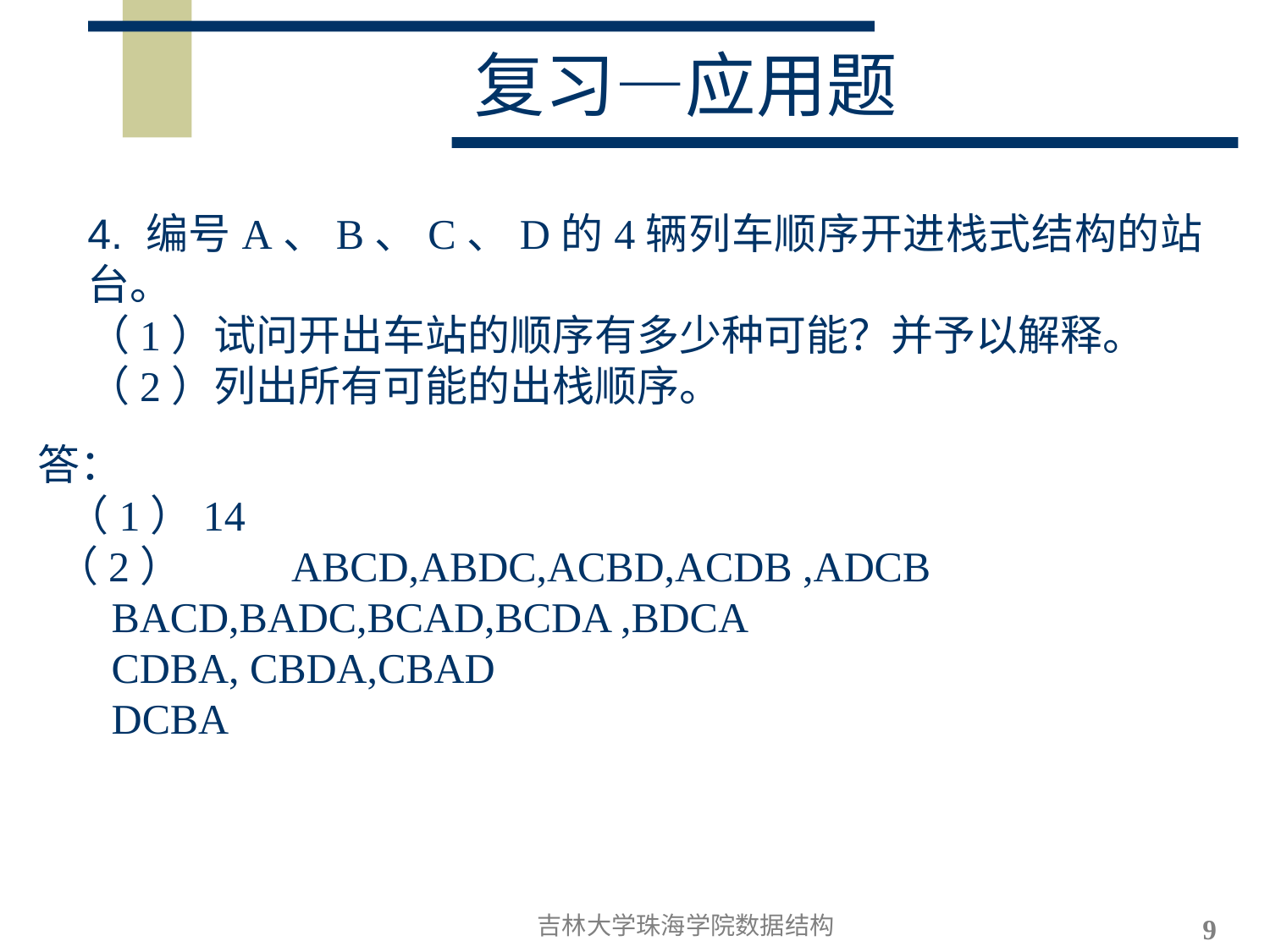

# 复习—应用题
4. 编号A、B、C、D的4辆列车顺序开进栈式结构的站台。
（1）试问开出车站的顺序有多少种可能？并予以解释。
（2）列出所有可能的出栈顺序。
答：
  （1）14
（2）	ABCD,ABDC,ACBD,ACDB ,ADCB
BACD,BADC,BCAD,BCDA ,BDCA
CDBA, CBDA,CBAD
DCBA
吉林大学珠海学院数据结构